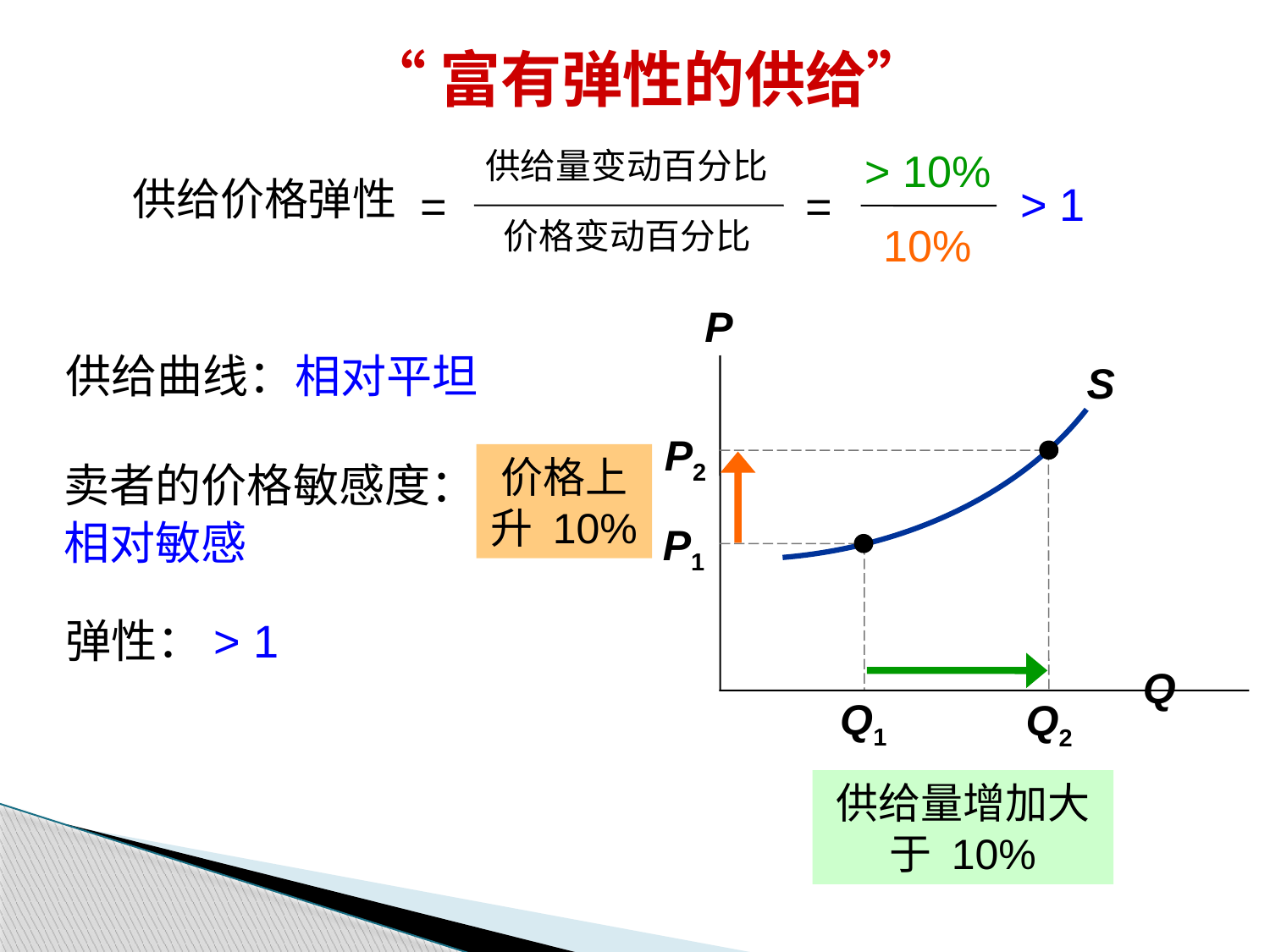

“富有弹性的供给”
供给量变动百分比
供给价格弹性
=
=

价格变动百分比
> 10%
> 1
10%

S
P

Q
供给曲线：相对平坦
P2

价格上升 10%
卖者的价格敏感度：相对敏感

Q2

P1

弹性：> 1
Q1
供给量增加大于 10%